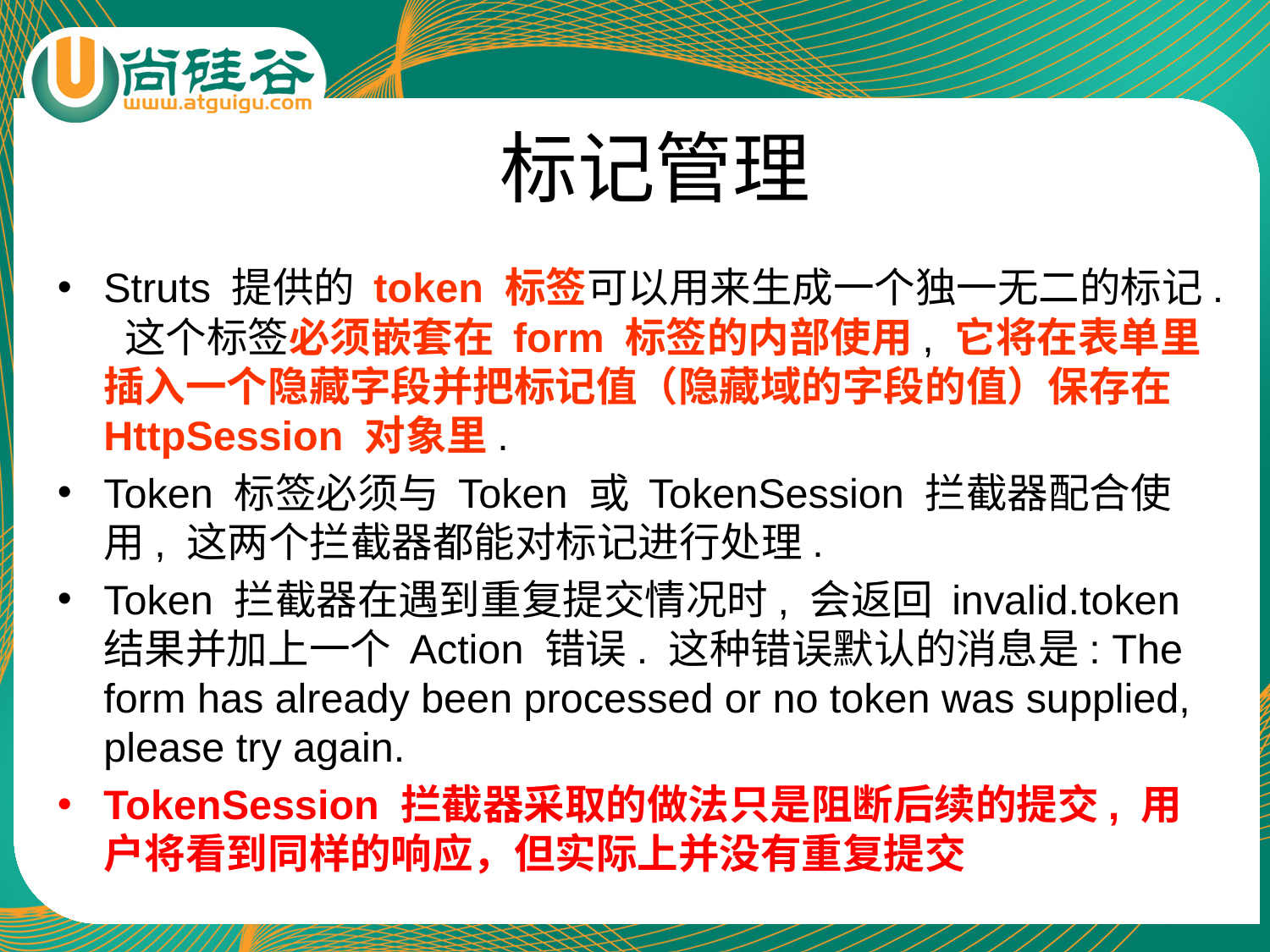

# 标记管理
Struts 提供的 token 标签可以用来生成一个独一无二的标记. 这个标签必须嵌套在 form 标签的内部使用, 它将在表单里插入一个隐藏字段并把标记值（隐藏域的字段的值）保存在HttpSession 对象里.
Token 标签必须与 Token 或 TokenSession 拦截器配合使用, 这两个拦截器都能对标记进行处理.
Token 拦截器在遇到重复提交情况时, 会返回 invalid.token 结果并加上一个 Action 错误. 这种错误默认的消息是: The form has already been processed or no token was supplied, please try again.
TokenSession 拦截器采取的做法只是阻断后续的提交, 用户将看到同样的响应，但实际上并没有重复提交